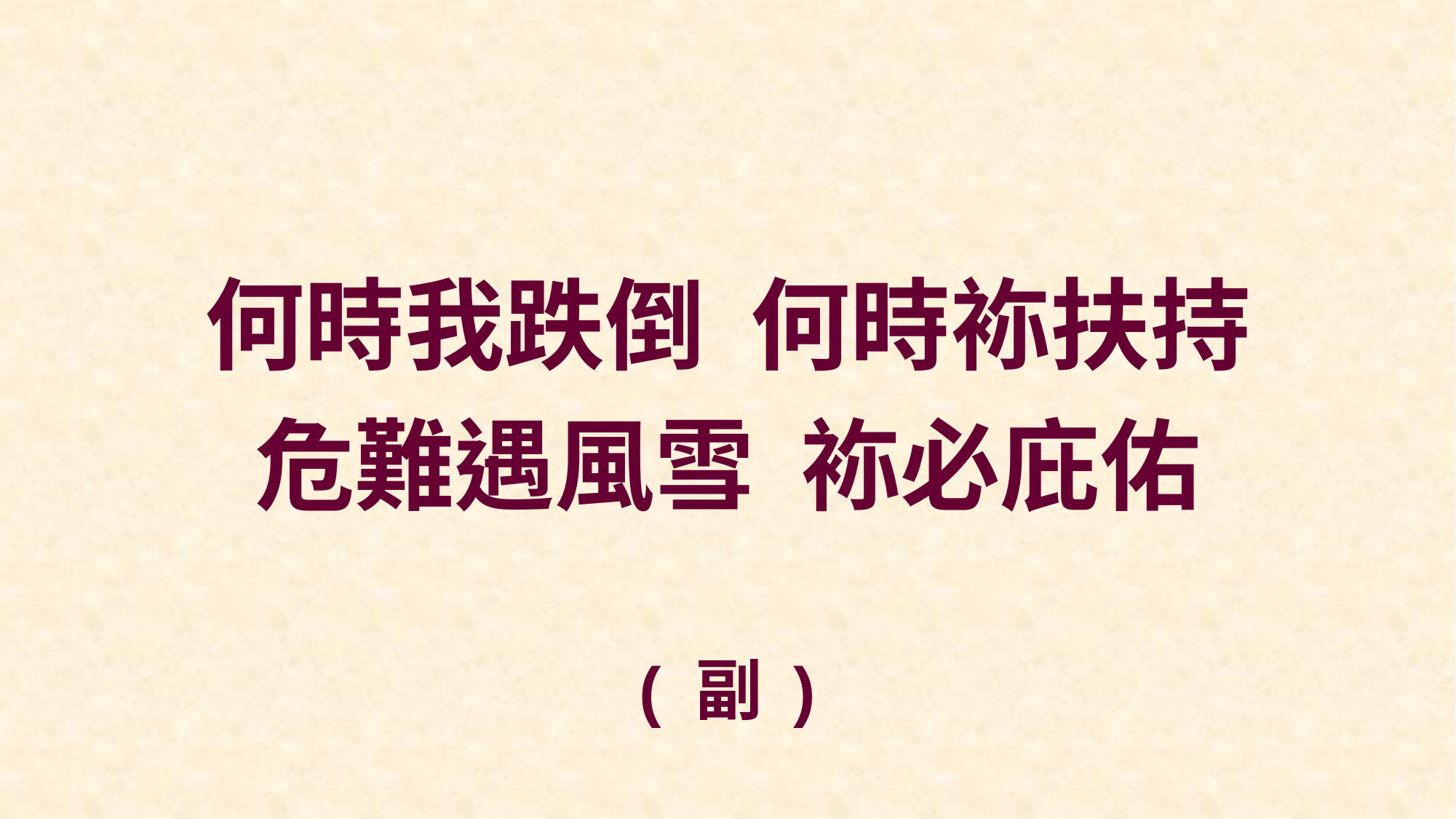

何時我跌倒  何時袮扶持
危難遇風雪  袮必庇佑
( 副 )